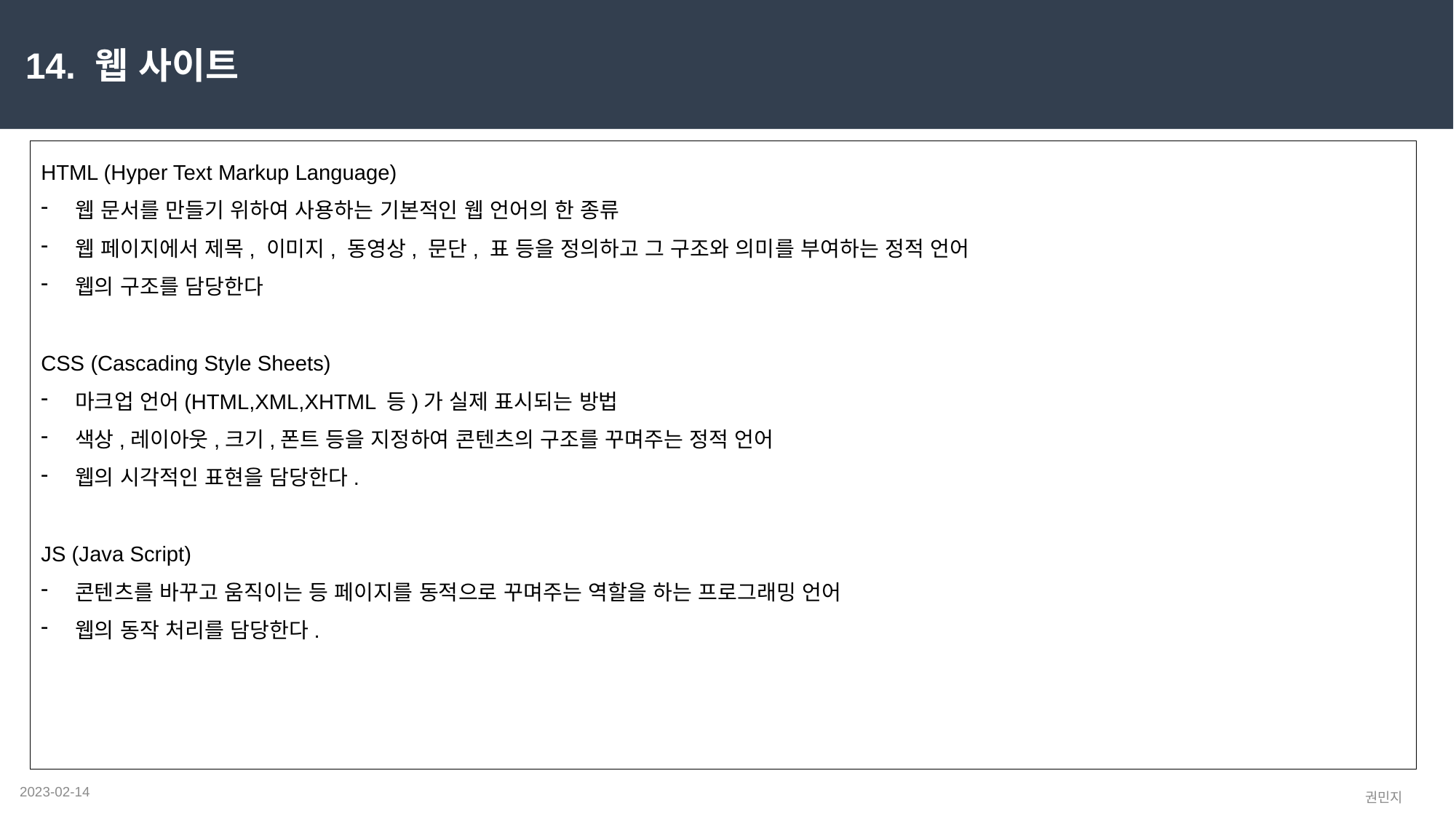

14. 웹 사이트
HTML (Hyper Text Markup Language)
웹 문서를 만들기 위하여 사용하는 기본적인 웹 언어의 한 종류
웹 페이지에서 제목, 이미지, 동영상, 문단, 표 등을 정의하고 그 구조와 의미를 부여하는 정적 언어
웹의 구조를 담당한다

CSS (Cascading Style Sheets)
마크업 언어(HTML,XML,XHTML 등)가 실제 표시되는 방법
색상,레이아웃,크기,폰트 등을 지정하여 콘텐츠의 구조를 꾸며주는 정적 언어
웹의 시각적인 표현을 담당한다.

JS (Java Script)
콘텐츠를 바꾸고 움직이는 등 페이지를 동적으로 꾸며주는 역할을 하는 프로그래밍 언어
웹의 동작 처리를 담당한다.

2023-02-14
권민지